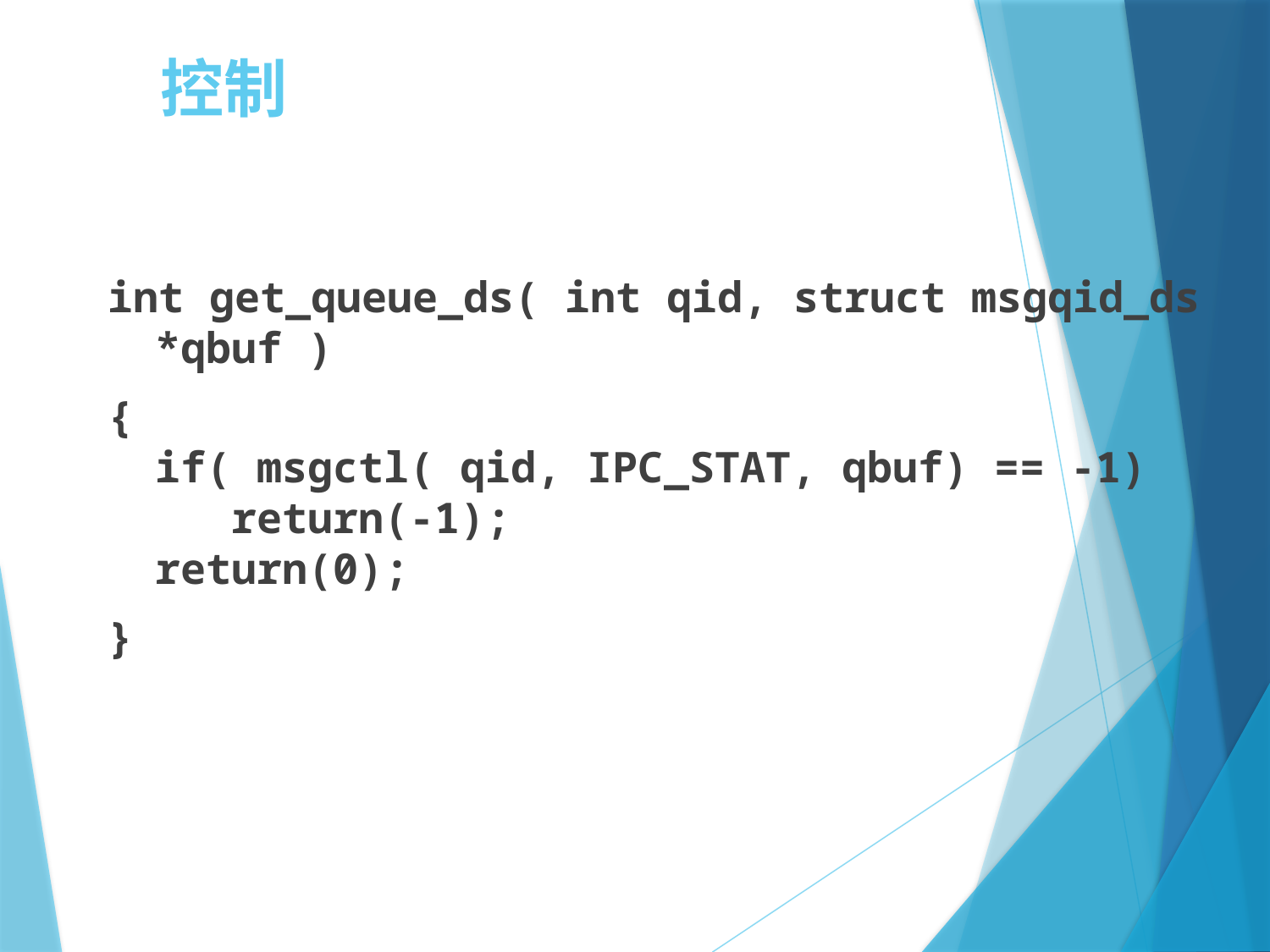

# 控制
int get_queue_ds( int qid, struct msgqid_ds *qbuf )
{
if( msgctl( qid, IPC_STAT, qbuf) == -1)
   return(-1);
return(0);
}